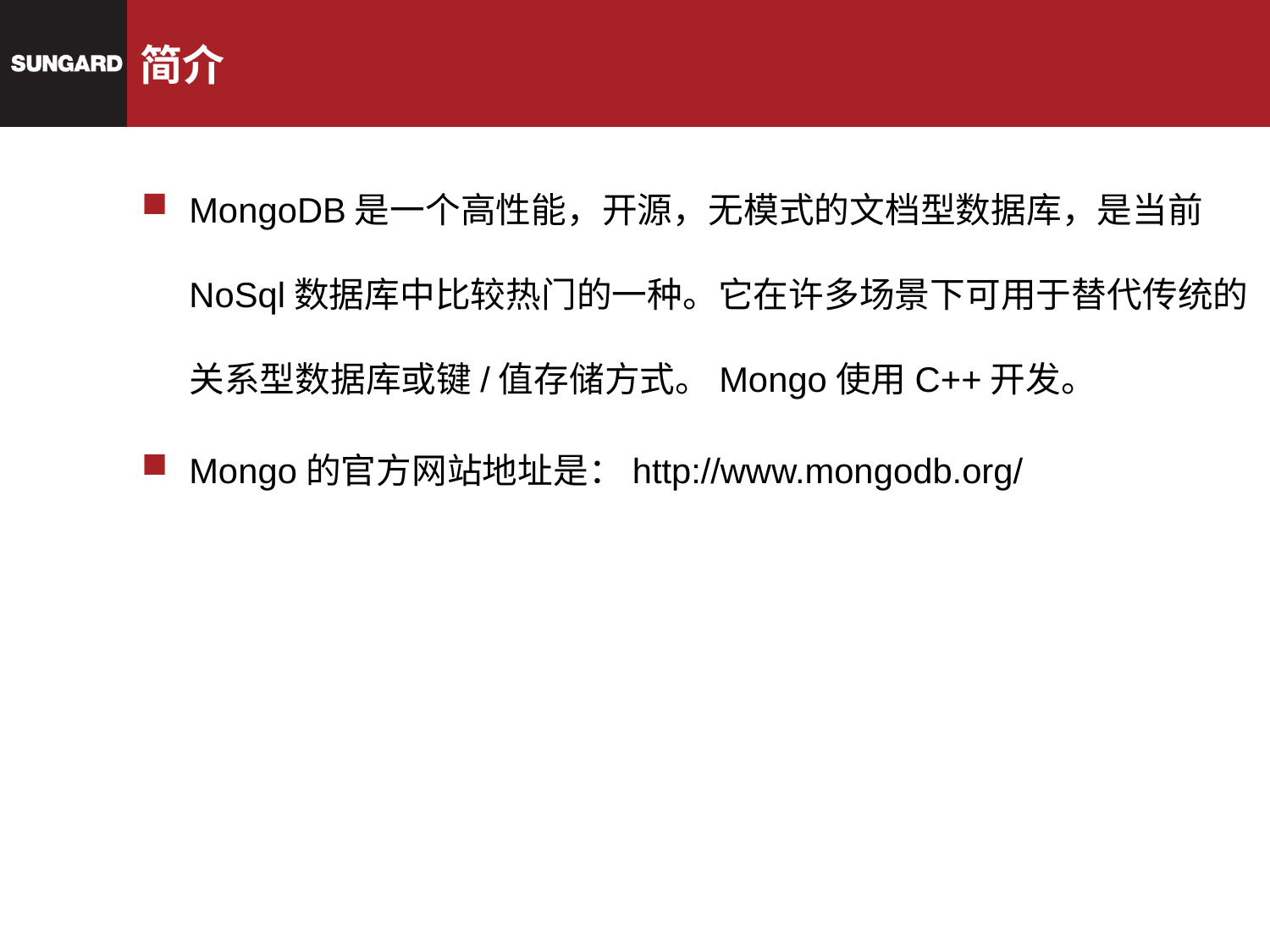

# 简介
MongoDB是一个高性能，开源，无模式的文档型数据库，是当前NoSql数据库中比较热门的一种。它在许多场景下可用于替代传统的关系型数据库或键/值存储方式。Mongo使用C++开发。
Mongo的官方网站地址是：http://www.mongodb.org/